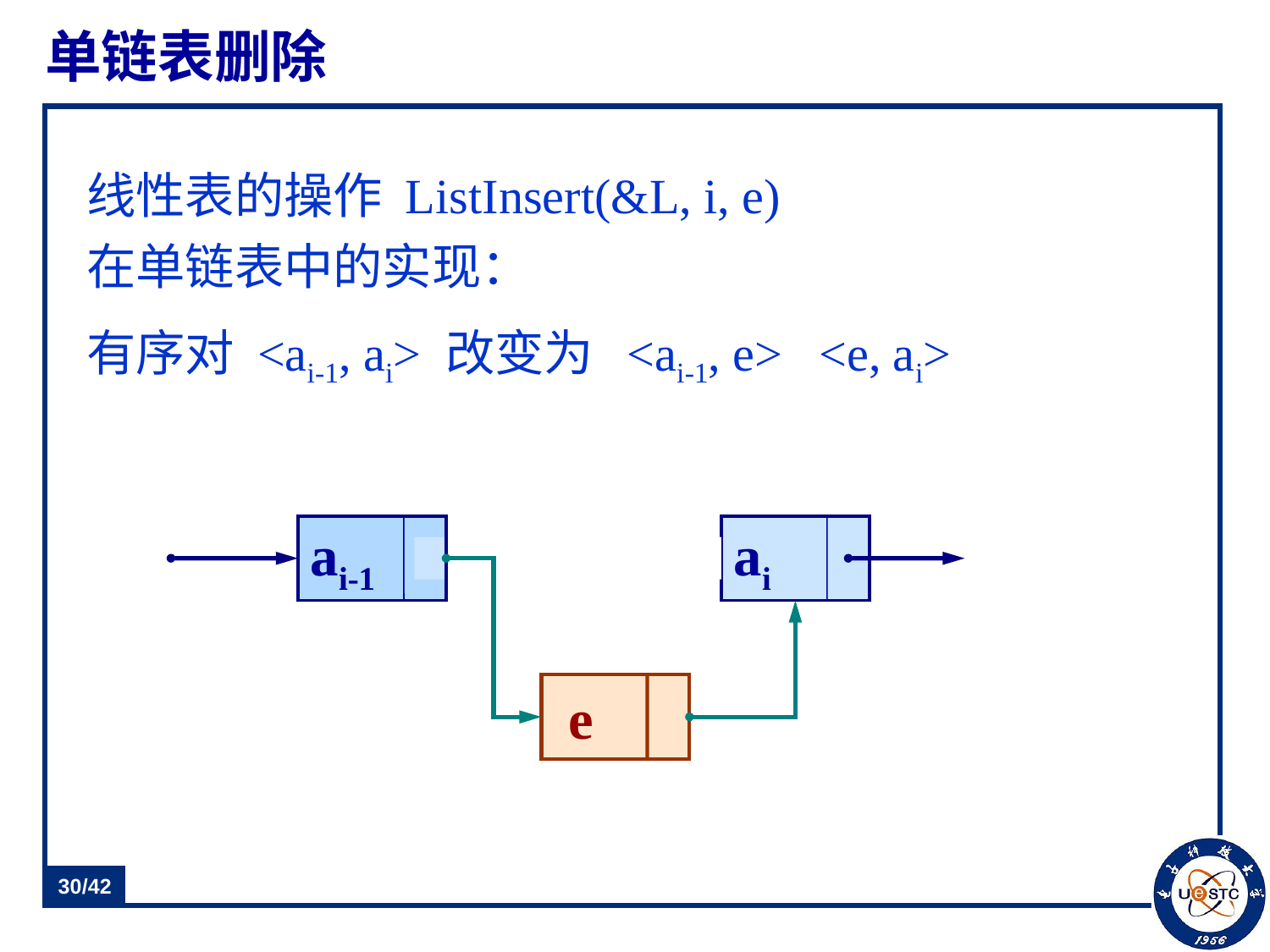

# 单链表删除
线性表的操作 ListInsert(&L, i, e)
在单链表中的实现：
有序对 <ai-1, ai> 改变为  <ai-1, e>   <e, ai>
ai-1

ai-1

ai

 e

30/42